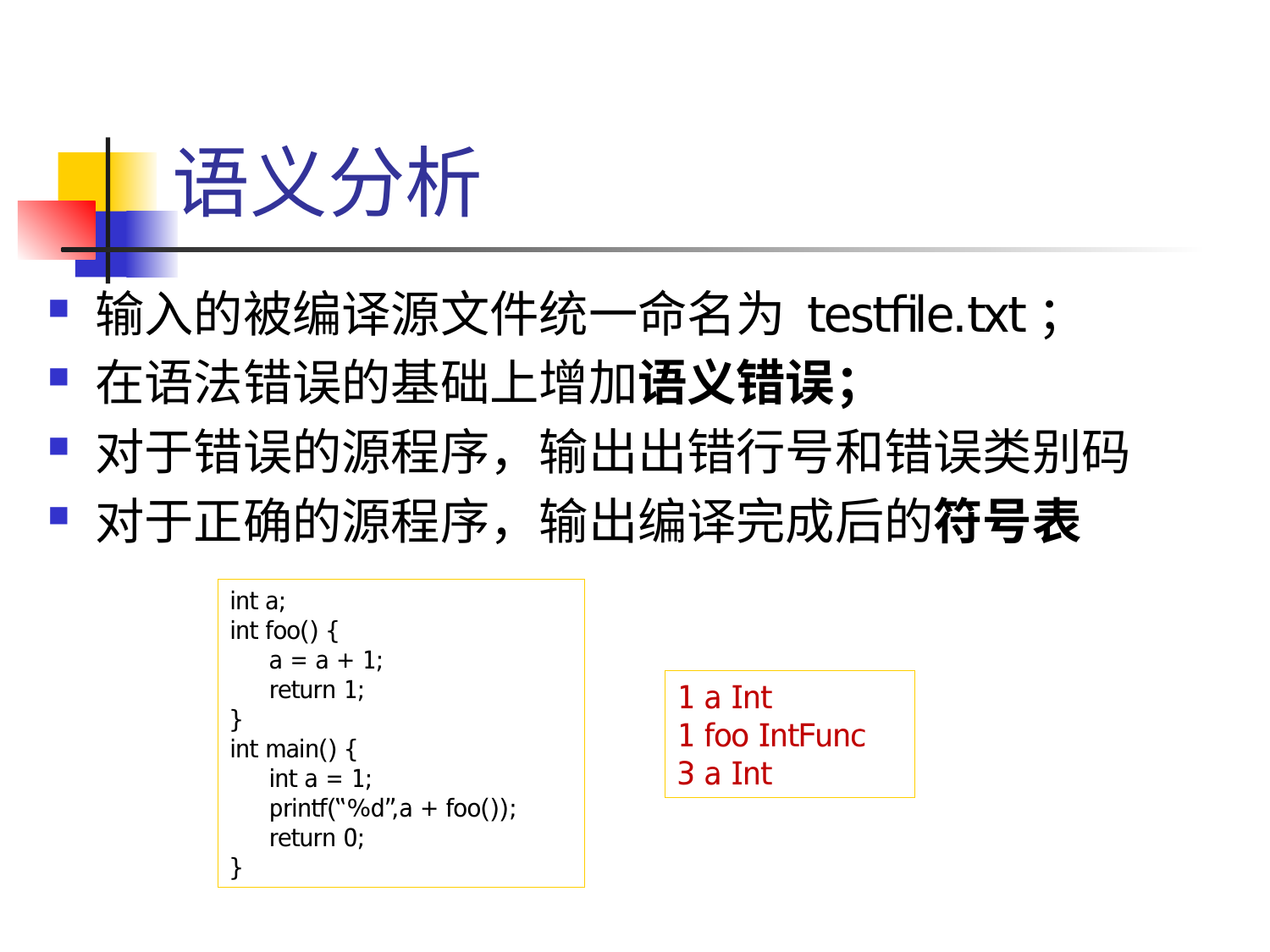

# 语义分析
输入的被编译源文件统一命名为 testfile.txt；
在语法错误的基础上增加语义错误；
对于错误的源程序，输出出错行号和错误类别码
对于正确的源程序，输出编译完成后的符号表

int a;
int foo() {
     a = a + 1;
     return 1;
}
int main() {
     int a = 1;
     printf(“%d”,a + foo());
     return 0;
}
1 a Int
1 foo IntFunc
3 a Int